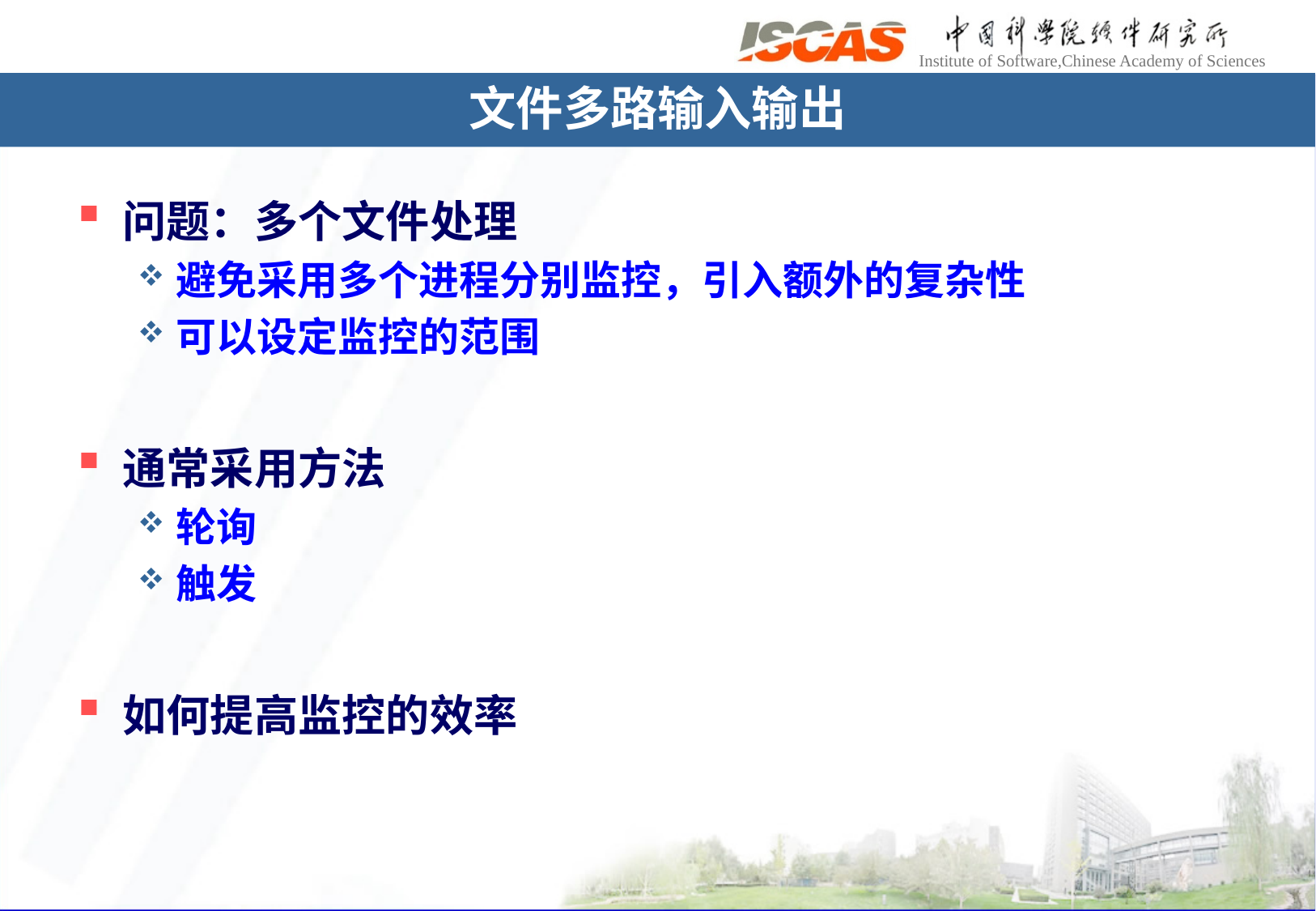

文件多路输入输出

问题：多个文件处理
避免采用多个进程分别监控，引入额外的复杂性
可以设定监控的范围

通常采用方法
轮询
触发

如何提高监控的效率